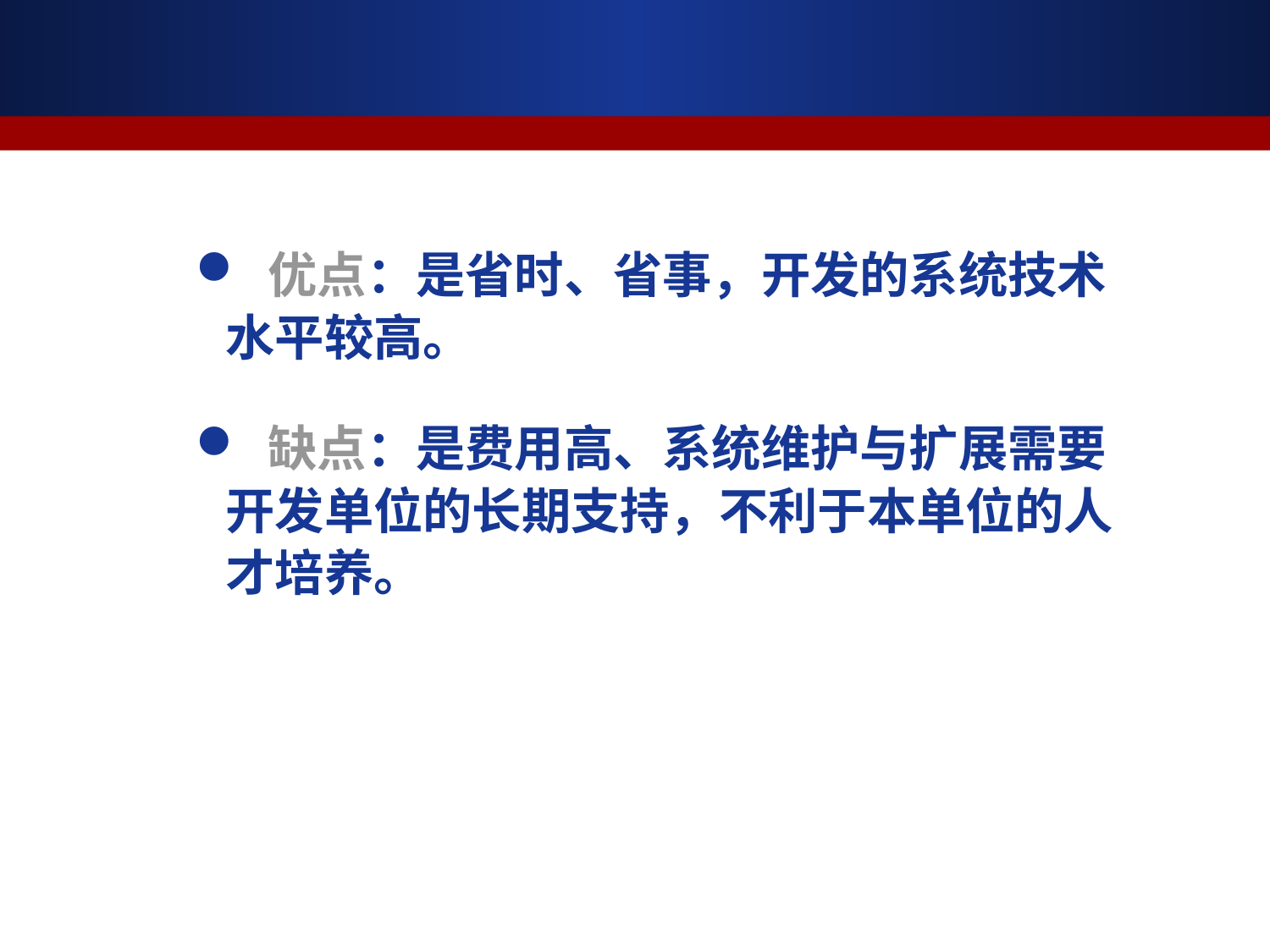

优点：是省时、省事，开发的系统技术水平较高。
 缺点：是费用高、系统维护与扩展需要开发单位的长期支持，不利于本单位的人才培养。